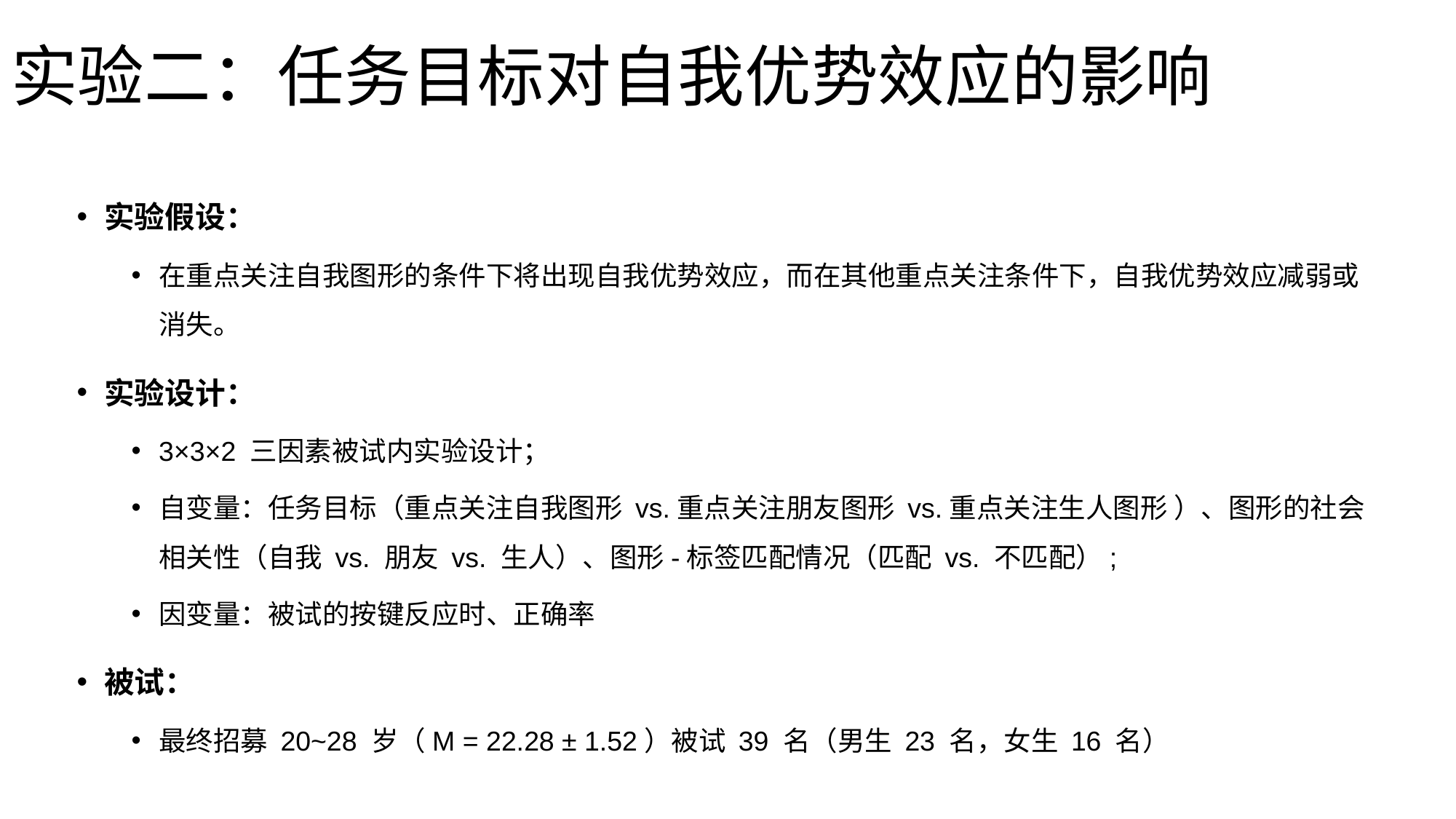

# 实验二：任务目标对自我优势效应的影响
实验假设：
在重点关注自我图形的条件下将出现自我优势效应，而在其他重点关注条件下，自我优势效应减弱或消失。
实验设计：
3×3×2 三因素被试内实验设计；
自变量：任务目标（重点关注自我图形 vs.重点关注朋友图形 vs.重点关注生人图形 ）、图形的社会相关性（自我 vs. 朋友 vs. 生人）、图形-标签匹配情况（匹配 vs. 不匹配）;
因变量：被试的按键反应时、正确率
被试：
最终招募 20~28 岁（M = 22.28 ± 1.52）被试 39 名（男生 23 名，女生 16 名）